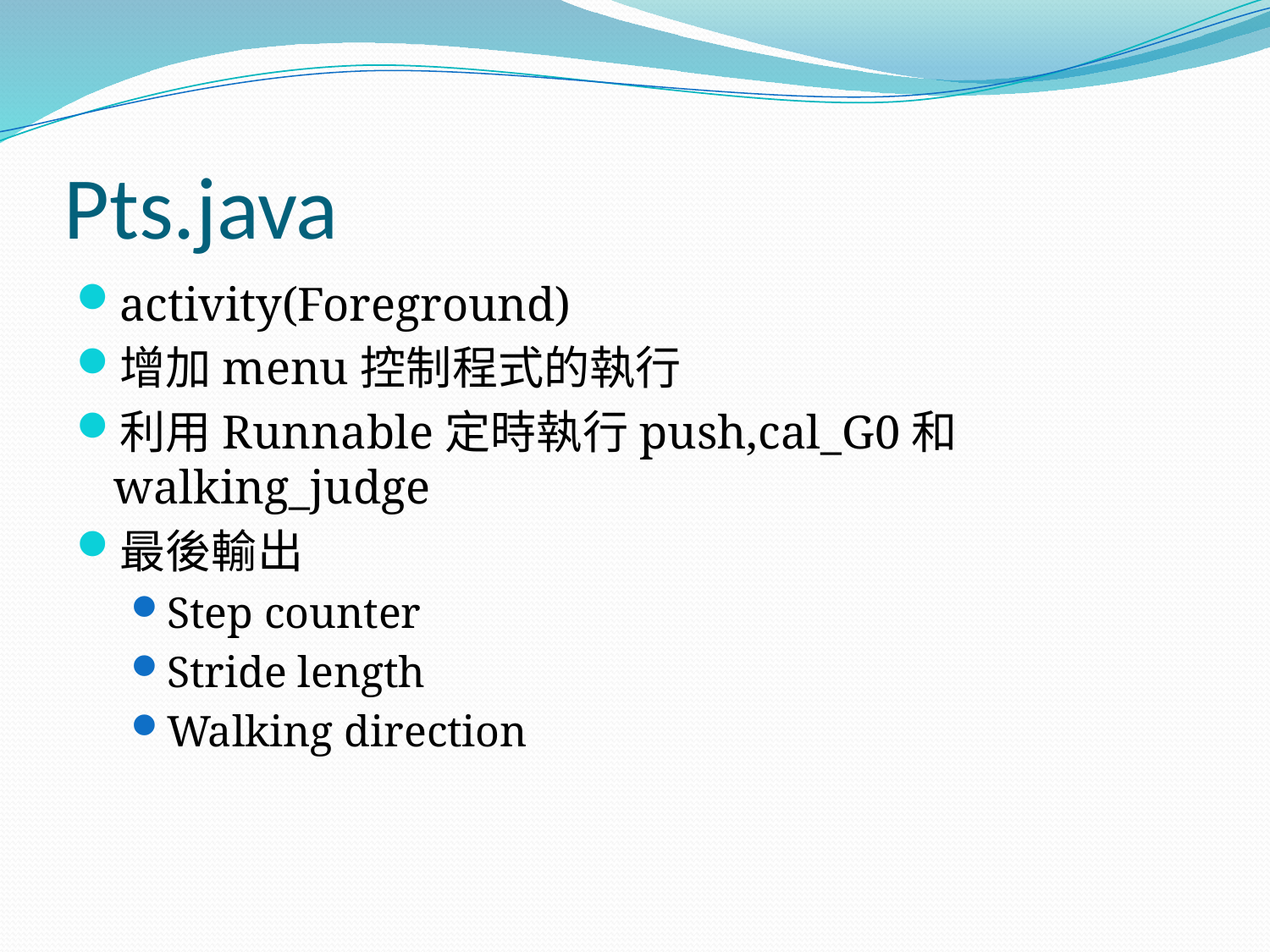

# Pts.java
activity(Foreground)
增加menu控制程式的執行
利用Runnable定時執行push,cal_G0和walking_judge
最後輸出
Step counter
Stride length
Walking direction